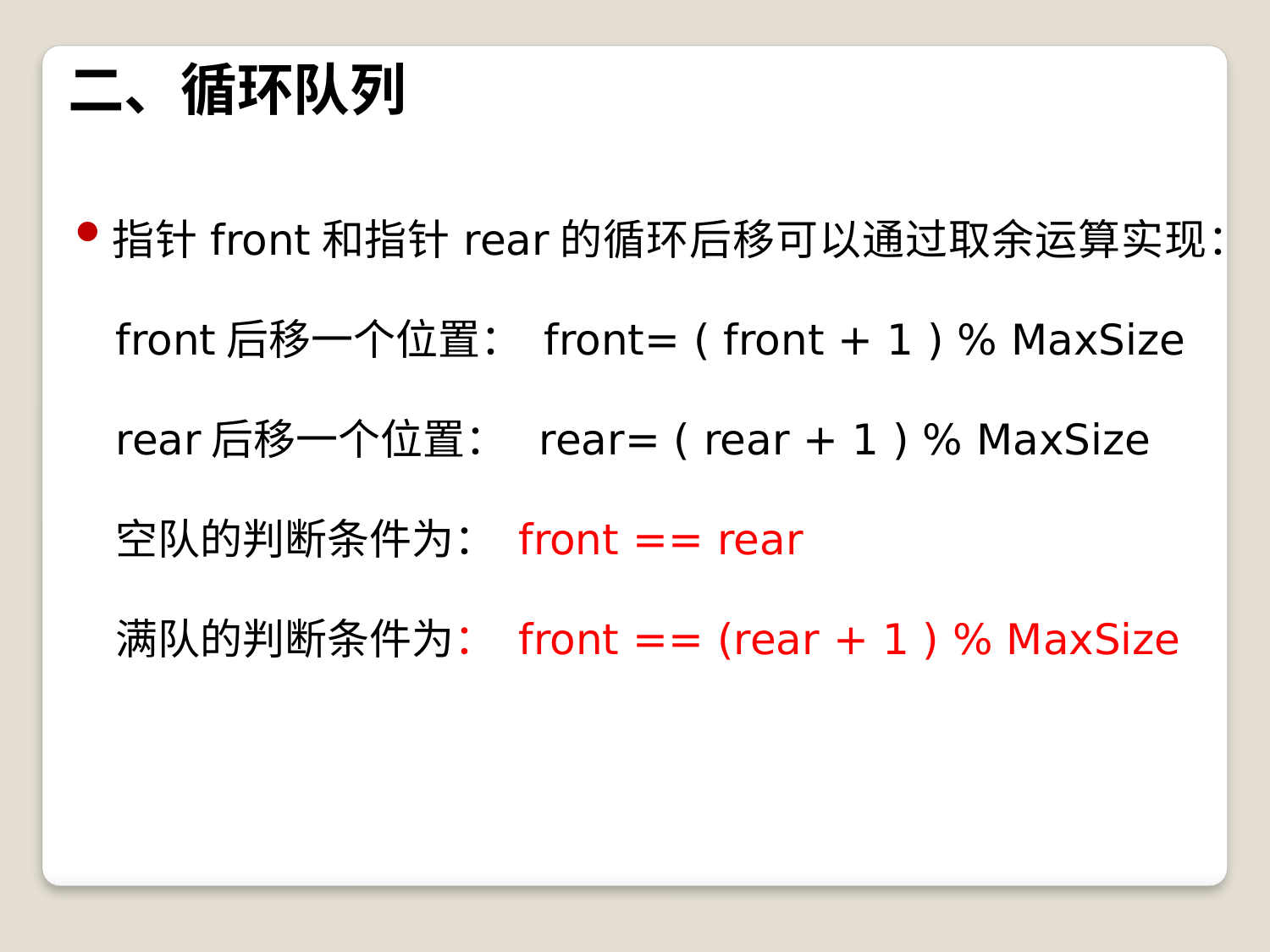

# 二、循环队列
指针front和指针rear的循环后移可以通过取余运算实现：
   front后移一个位置： front= ( front + 1 ) % MaxSize
   rear后移一个位置：  rear= ( rear + 1 ) % MaxSize
   空队的判断条件为： front == rear
   满队的判断条件为： front == (rear + 1 ) % MaxSize